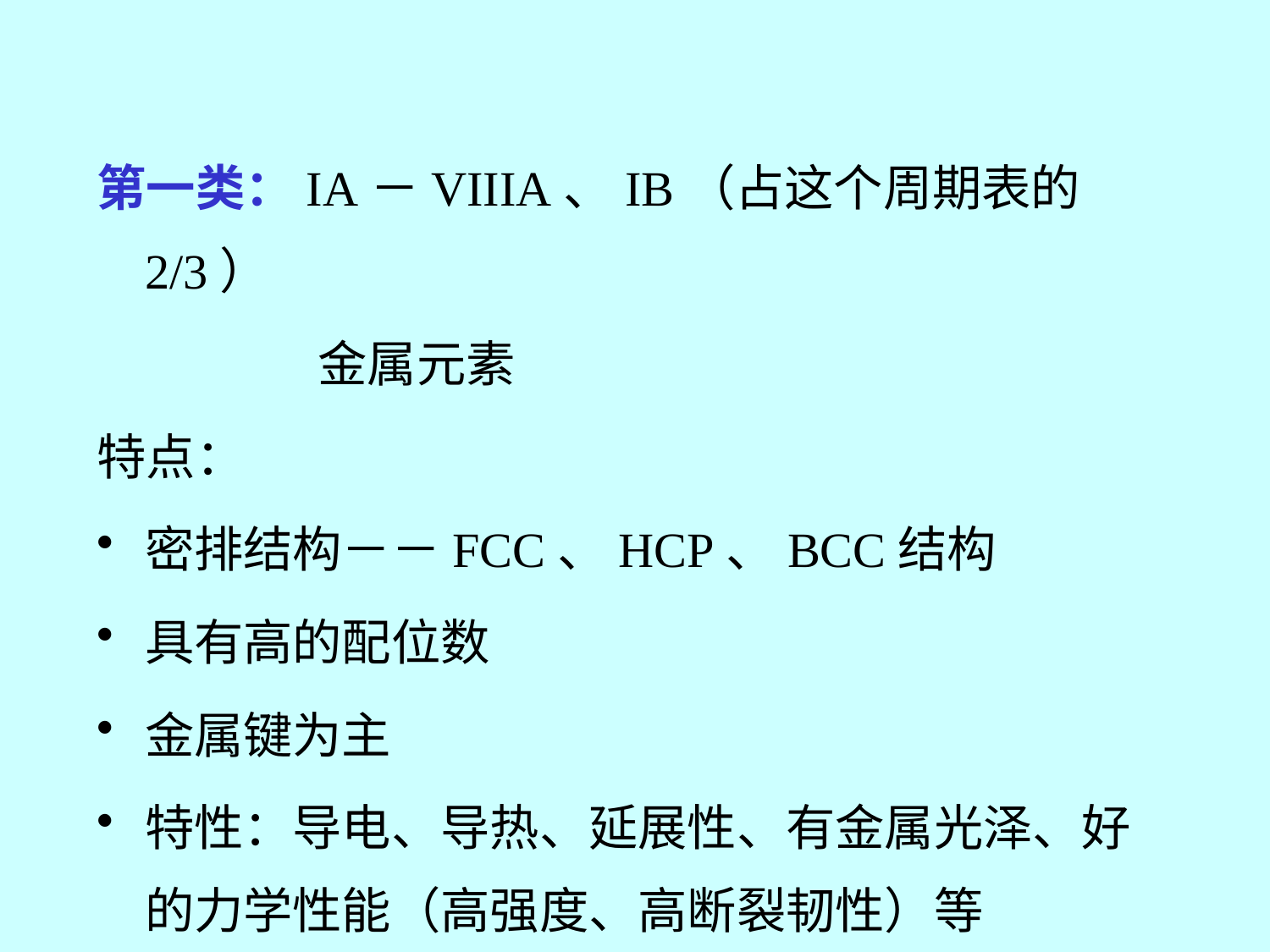

第一类：IA－VIIIA、IB（占这个周期表的2/3）
                   金属元素
特点：
密排结构－－FCC、HCP、BCC结构
具有高的配位数
金属键为主
特性：导电、导热、延展性、有金属光泽、好的力学性能（高强度、高断裂韧性）等